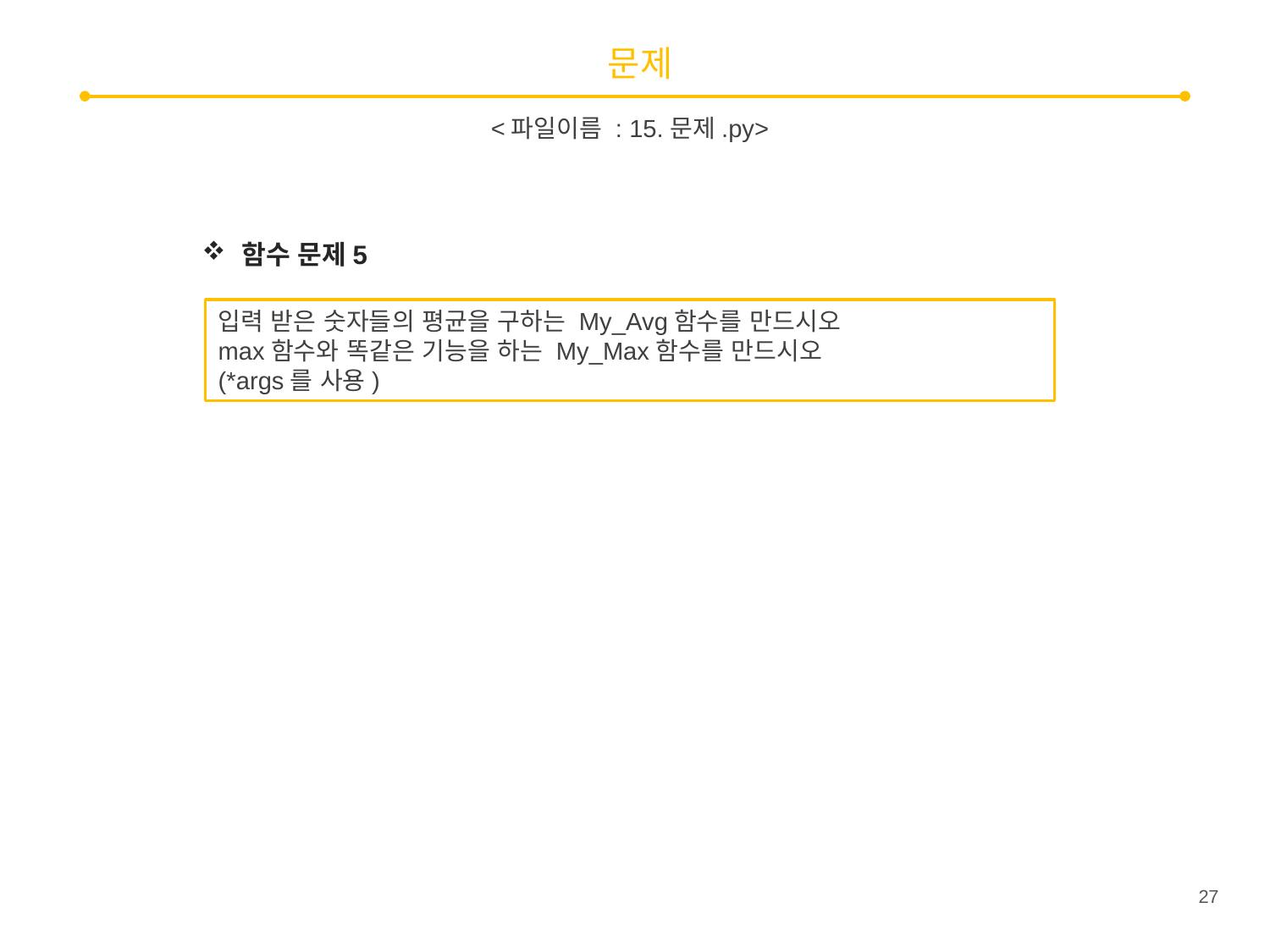

# 문제
<파일이름 : 15.문제.py>
함수 문제5
입력 받은 숫자들의 평균을 구하는 My_Avg함수를 만드시오
max함수와 똑같은 기능을 하는 My_Max함수를 만드시오
(*args를 사용)